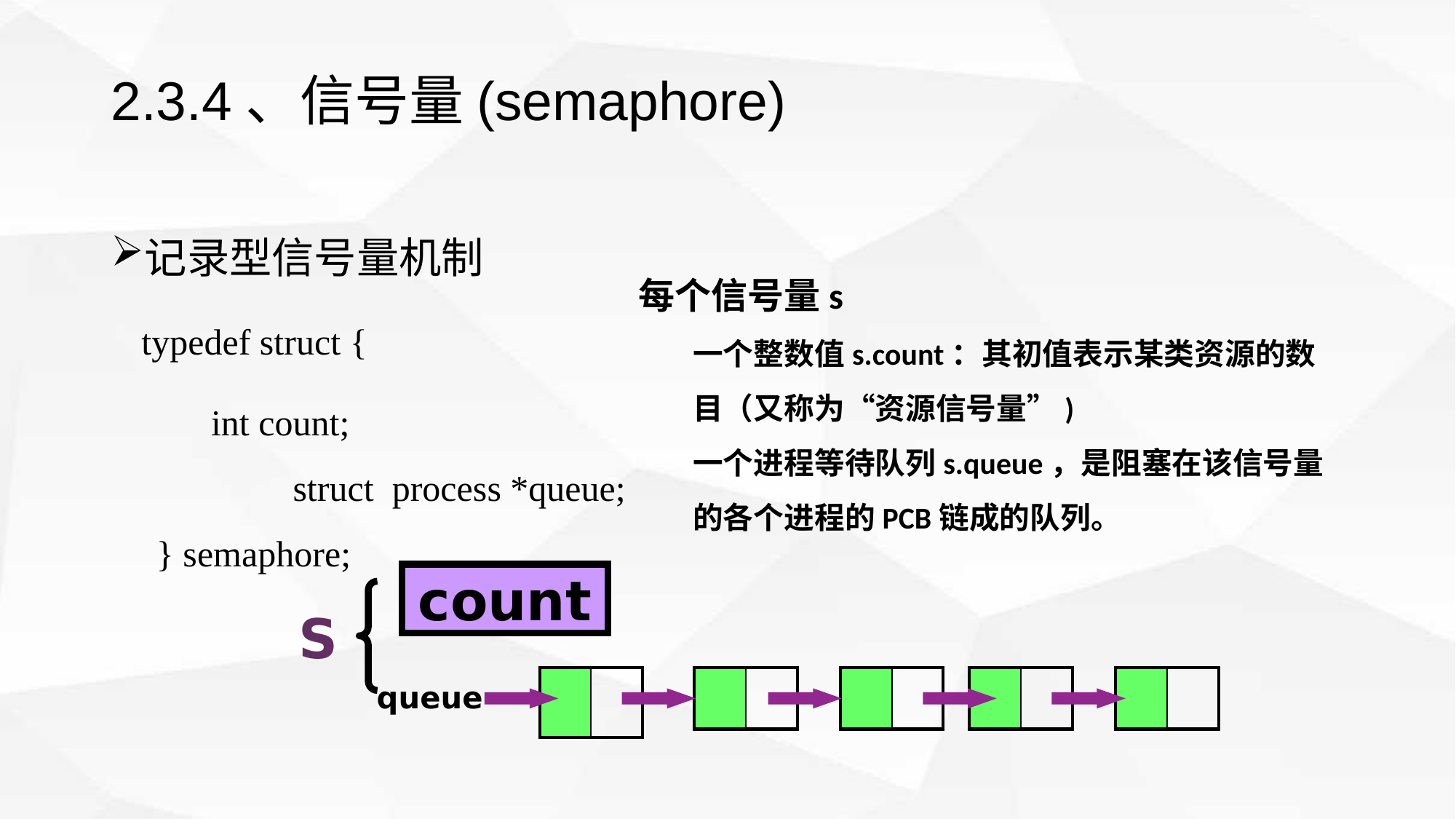

# 2.3.4、信号量(semaphore)
记录型信号量机制
   typedef struct {
           int count;
	     struct  process *queue;
  } semaphore;
每个信号量s
一个整数值s.count：其初值表示某类资源的数目（又称为“资源信号量”)
一个进程等待队列s.queue，是阻塞在该信号量的各个进程的PCB链成的队列。
count

S
|  |  |
| --- | --- |
|  |  |
| --- | --- |
|  |  |
| --- | --- |
|  |  |
| --- | --- |
|  |  |
| --- | --- |
queue